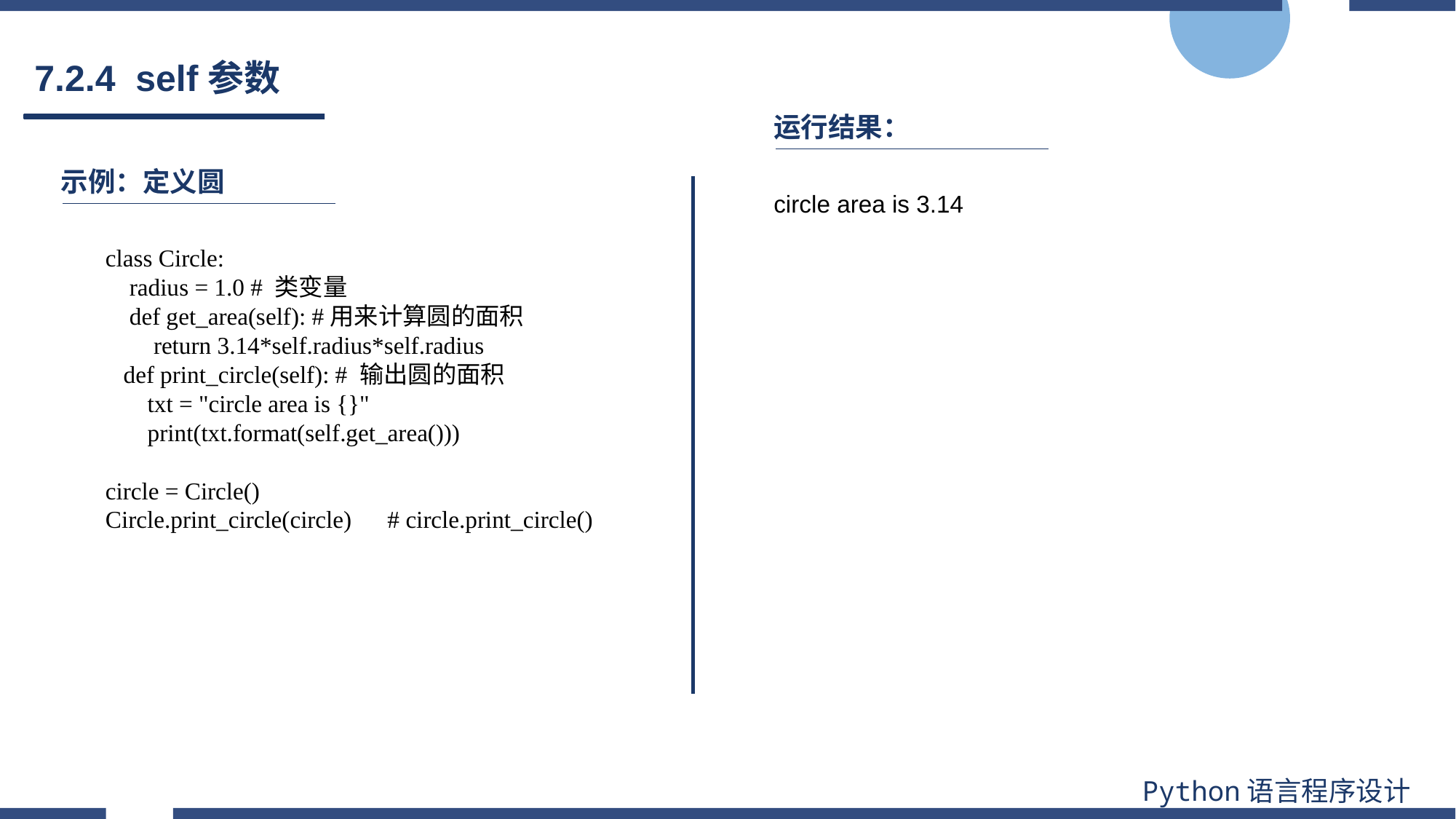

# 7.2.4  self参数
运行结果：
示例：定义圆
circle area is 3.14
class Circle:
    radius = 1.0 # 类变量
    def get_area(self): #用来计算圆的面积
        return 3.14*self.radius*self.radius
   def print_circle(self): # 输出圆的面积
       txt = "circle area is {}"
       print(txt.format(self.get_area()))

circle = Circle()
Circle.print_circle(circle)      # circle.print_circle()